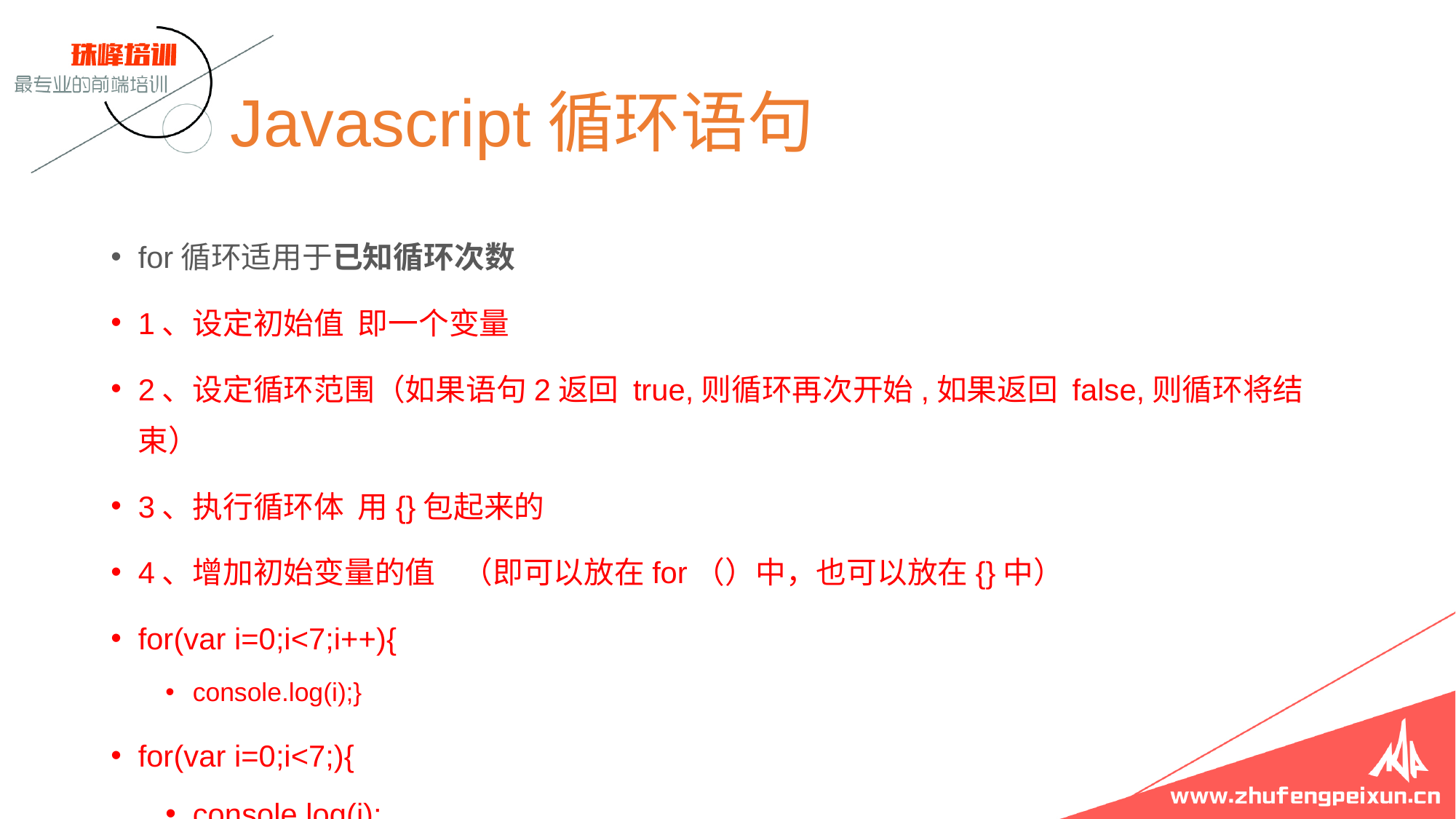

# Javascript循环语句
for循环适用于已知循环次数
1、设定初始值  即一个变量
2、设定循环范围（如果语句2返回 true,则循环再次开始,如果返回 false,则循环将结束）
3、执行循环体  用{}包起来的
4、增加初始变量的值    （即可以放在for（）中，也可以放在{}中）
for(var i=0;i<7;i++){
console.log(i);}
for(var i=0;i<7;){
console.log(i);
i++;}